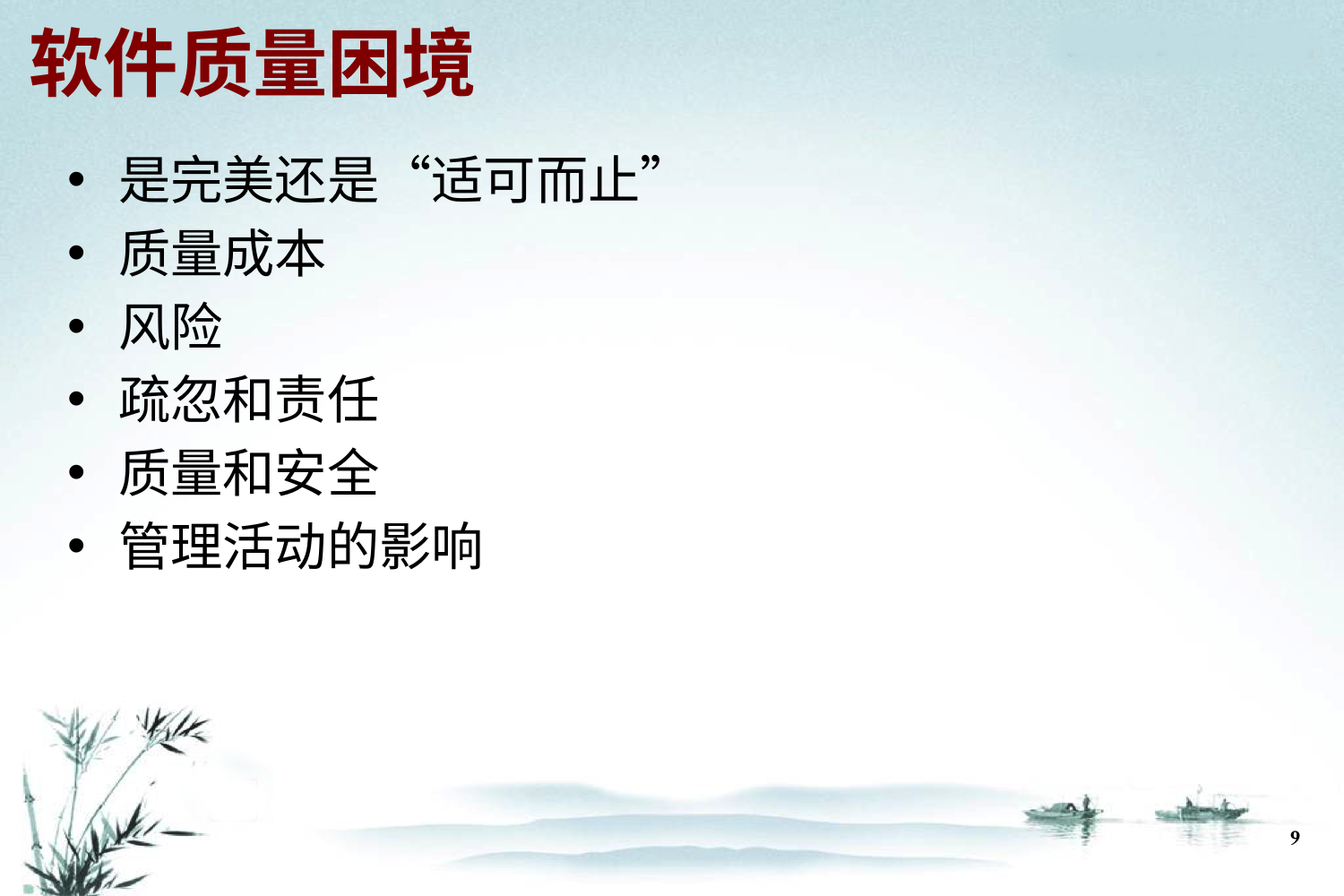

# 软件质量困境
是完美还是“适可而止”
质量成本
风险
疏忽和责任
质量和安全
管理活动的影响
9